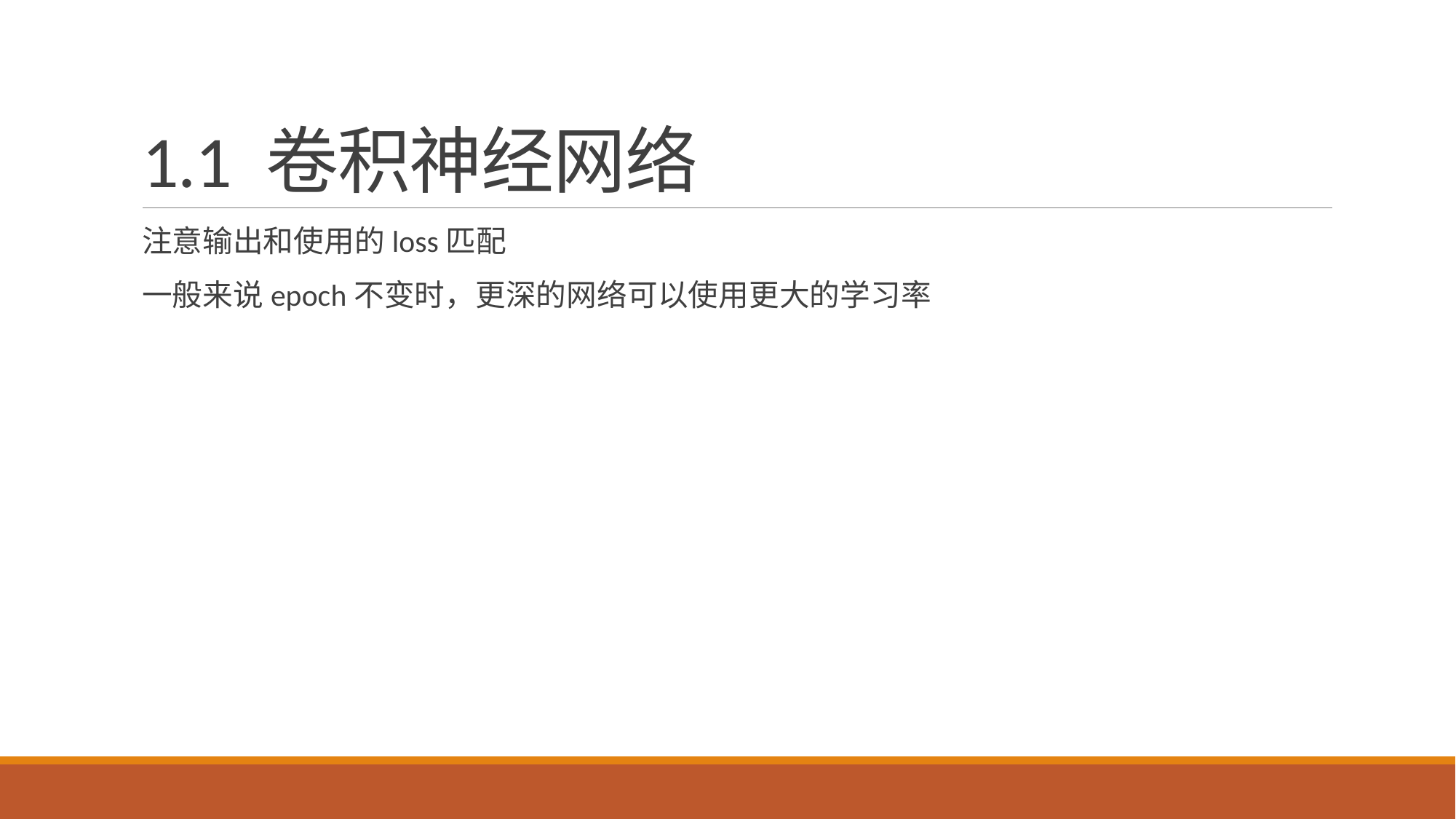

# 1.1 卷积神经网络
注意输出和使用的loss匹配
一般来说epoch不变时，更深的网络可以使用更大的学习率